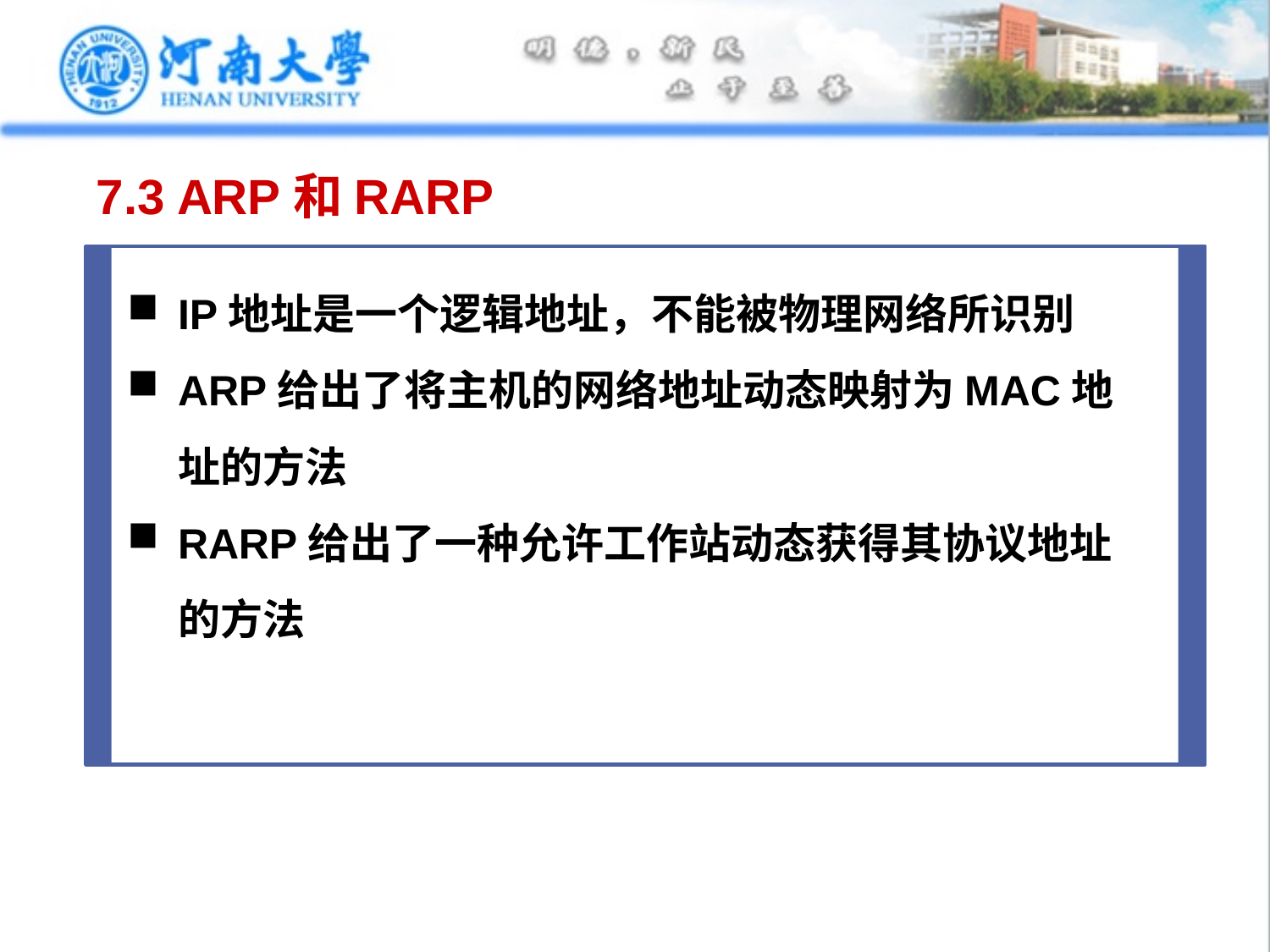

7.3 ARP和RARP

IP地址是一个逻辑地址，不能被物理网络所识别
ARP给出了将主机的网络地址动态映射为MAC地址的方法
RARP给出了一种允许工作站动态获得其协议地址的方法